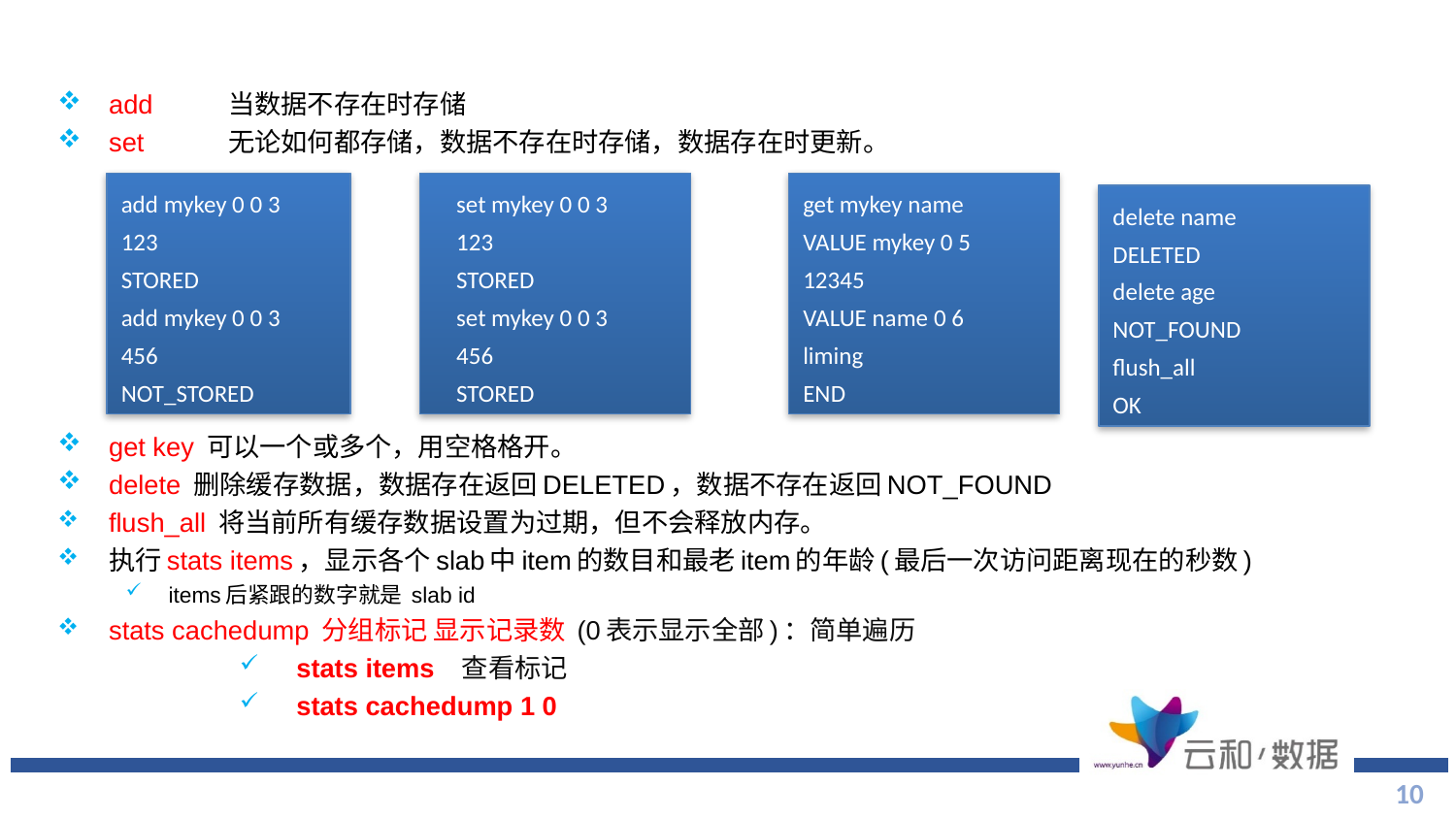

add	当数据不存在时存储
set	无论如何都存储，数据不存在时存储，数据存在时更新。

get key 可以一个或多个，用空格格开。
delete 删除缓存数据，数据存在返回DELETED，数据不存在返回NOT_FOUND
flush_all 将当前所有缓存数据设置为过期，但不会释放内存。
执行stats items，显示各个slab中item的数目和最老item的年龄(最后一次访问距离现在的秒数)
items后紧跟的数字就是 slab id
stats cachedump 分组标记 显示记录数 (0表示显示全部)：简单遍历
stats items   查看标记
stats cachedump 1 0
add mykey 0 0 3
123
STORED
add mykey 0 0 3
456
NOT_STORED
    set mykey 0 0 3
    123
    STORED
    set mykey 0 0 3
    456
    STORED
get mykey name
VALUE mykey 0 5
12345
VALUE name 0 6
liming
END
delete name
DELETED
delete age
NOT_FOUND
flush_all
OK
10